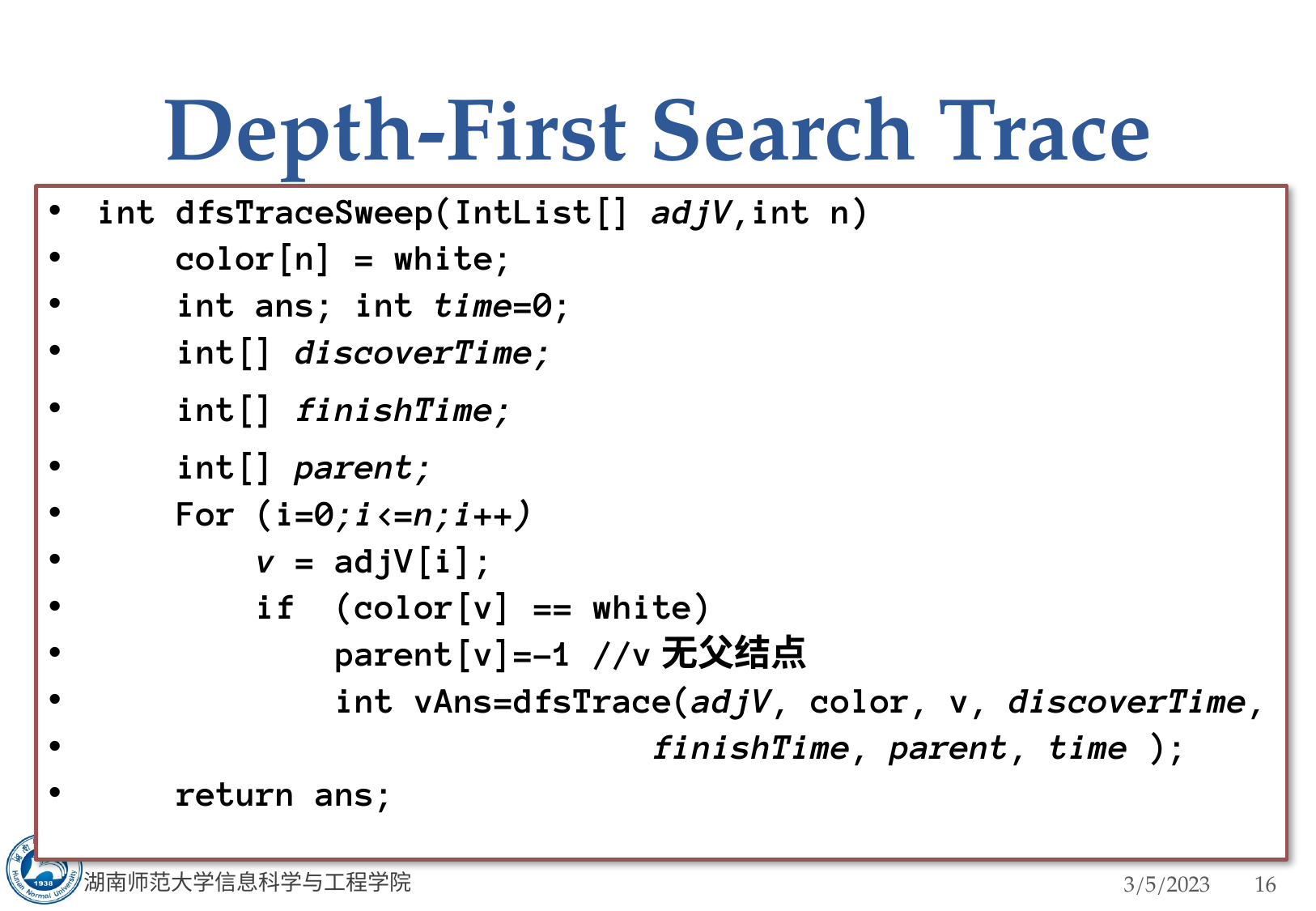

# Depth-First Search Trace
int dfsTraceSweep(IntList[] adjV,int n)
    color[n] = white;
    int ans; int time=0;
    int[] discoverTime;
    int[] finishTime;
    int[] parent;
    For (i=0;i<=n;i++)
        v = adjV[i];
        if  (color[v] == white)
            parent[v]=-1 //v无父结点
            int vAns=dfsTrace(adjV, color, v, discoverTime,
                            finishTime, parent, time );
    return ans;

湖南师范大学信息科学与工程学院
3/5/2023
16